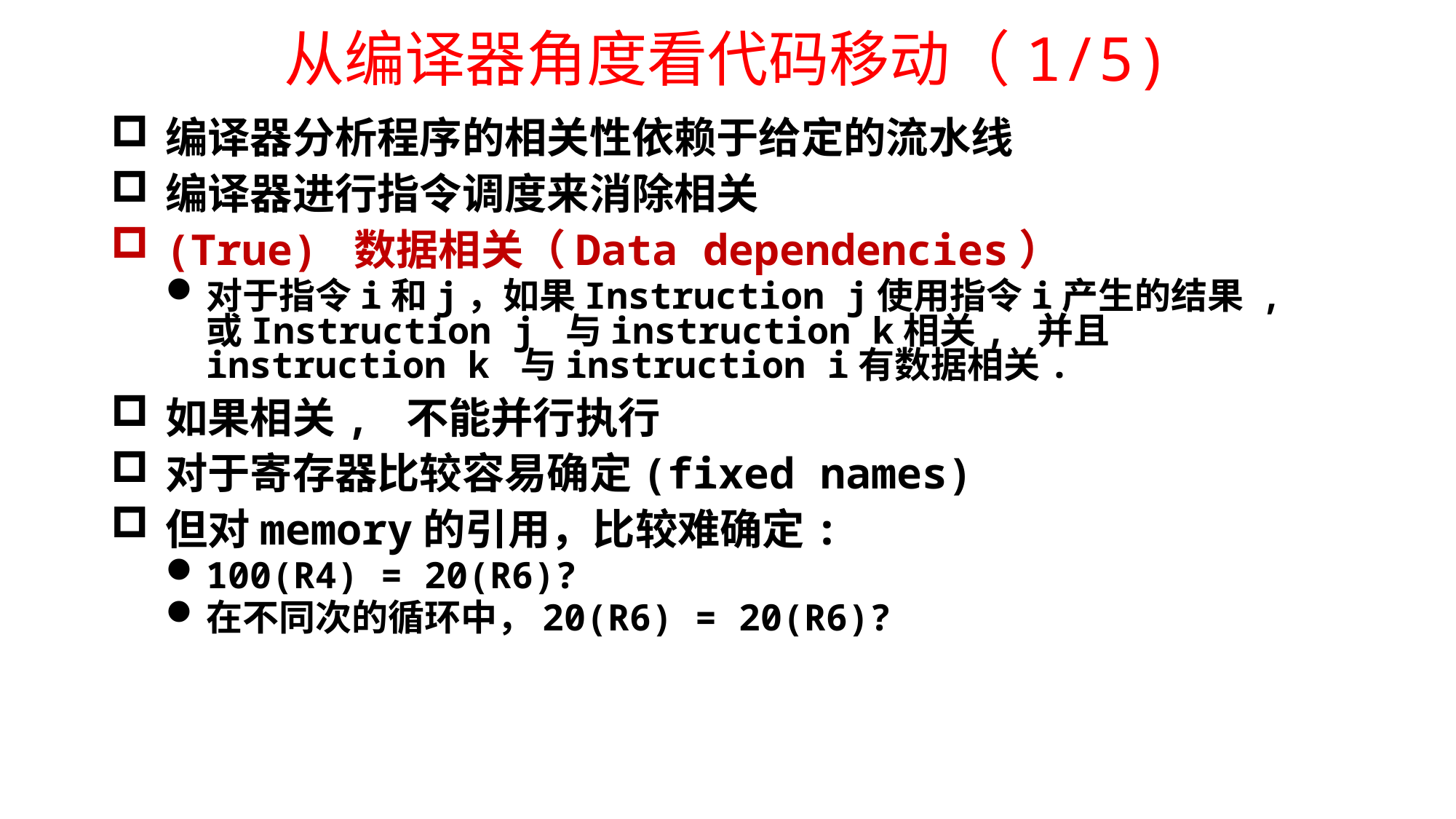

# 从编译器角度看代码移动（1/5)
编译器分析程序的相关性依赖于给定的流水线
编译器进行指令调度来消除相关
(True) 数据相关（Data dependencies）
对于指令i和j，如果Instruction j使用指令i产生的结果 , 或Instruction j 与instruction k相关, 并且instruction k 与instruction i有数据相关.
如果相关, 不能并行执行
对于寄存器比较容易确定(fixed names)
但对memory的引用，比较难确定:
100(R4) = 20(R6)?
在不同次的循环中，20(R6) = 20(R6)?